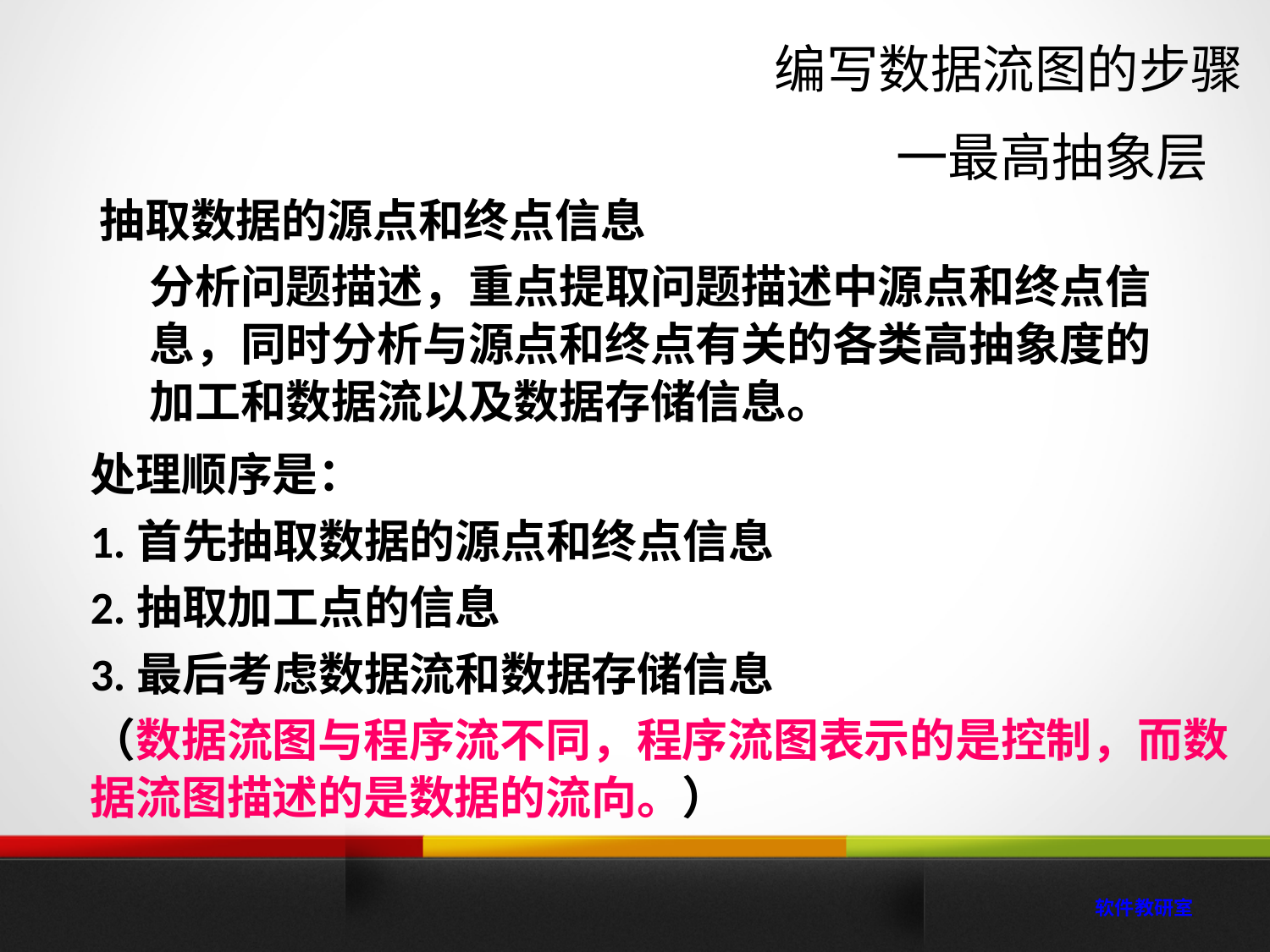

# 编写数据流图的步骤一最高抽象层
抽取数据的源点和终点信息
	分析问题描述，重点提取问题描述中源点和终点信息，同时分析与源点和终点有关的各类高抽象度的加工和数据流以及数据存储信息。
处理顺序是：
1.首先抽取数据的源点和终点信息
2.抽取加工点的信息
3.最后考虑数据流和数据存储信息
（数据流图与程序流不同，程序流图表示的是控制，而数据流图描述的是数据的流向。）

                                     软件教研室